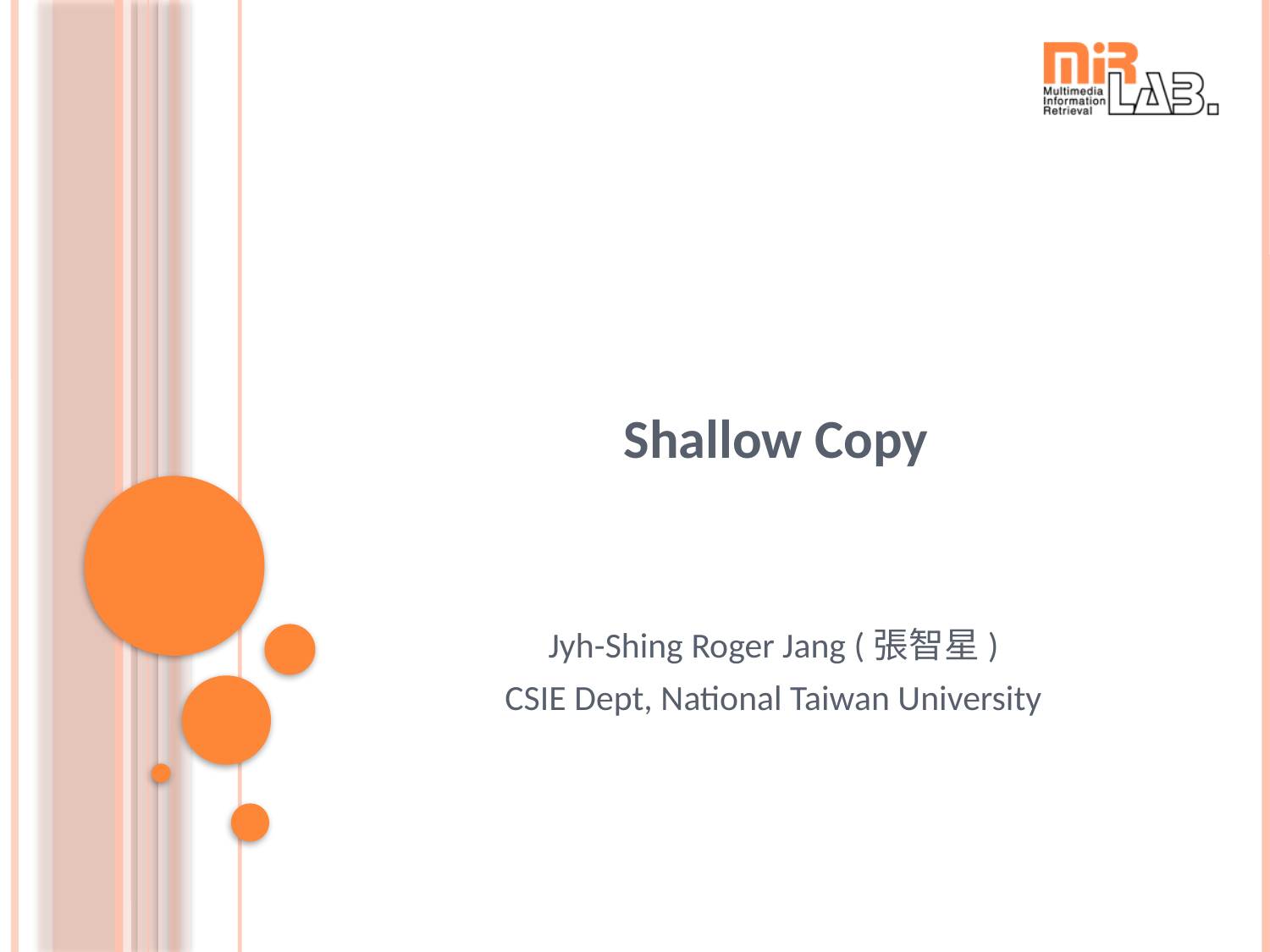

# Shallow Copy
Jyh-Shing Roger Jang (張智星)
CSIE Dept, National Taiwan University